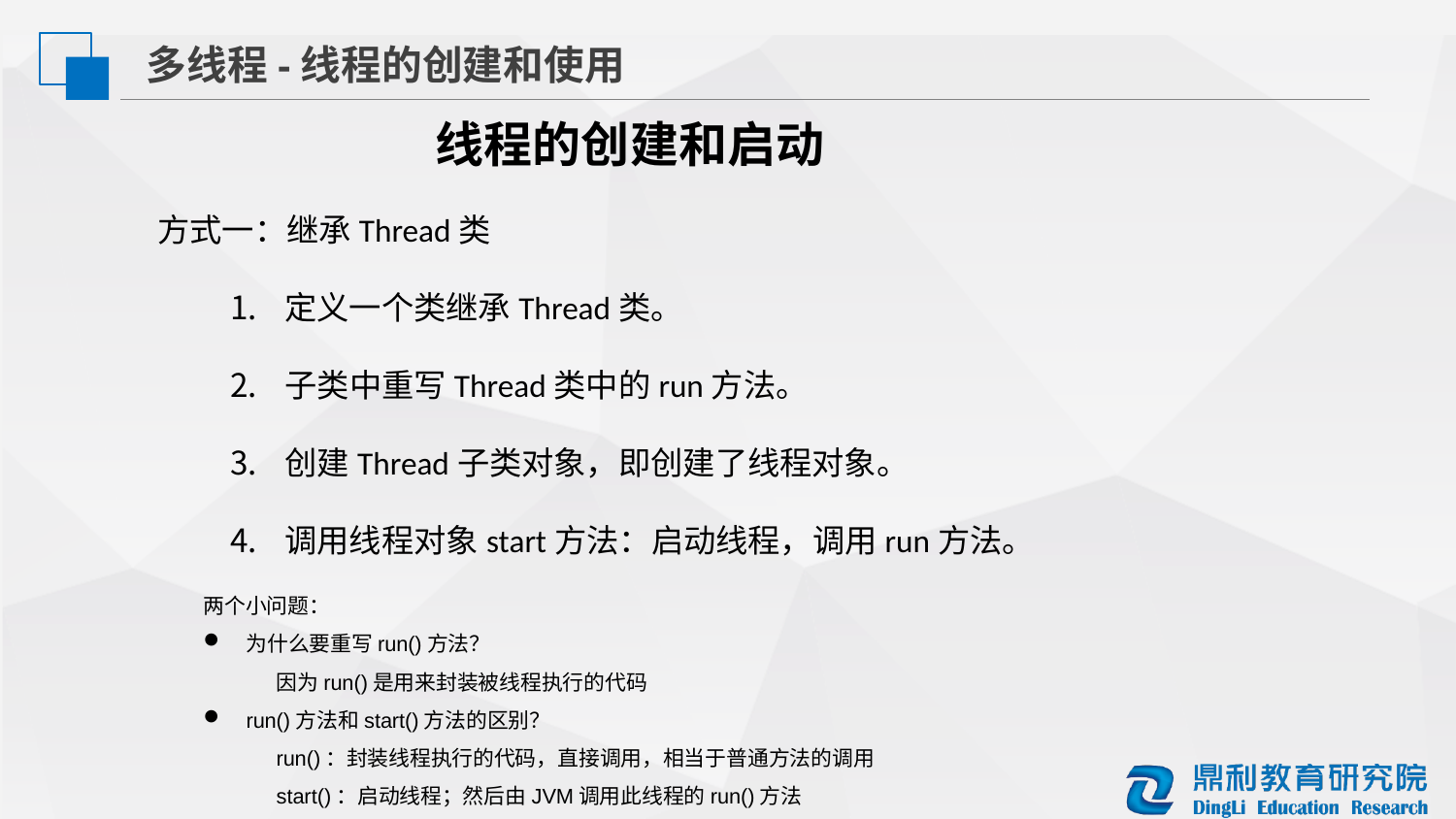

多线程-线程的创建和使用
线程的创建和启动
方式一：继承Thread类

定义一个类继承Thread类。

子类中重写Thread类中的run方法。

创建Thread子类对象，即创建了线程对象。

调用线程对象start方法：启动线程，调用run方法。
两个小问题：
为什么要重写run()方法？
因为run()是用来封装被线程执行的代码
run()方法和start()方法的区别？
run()：封装线程执行的代码，直接调用，相当于普通方法的调用
start()：启动线程；然后由JVM调用此线程的run()方法